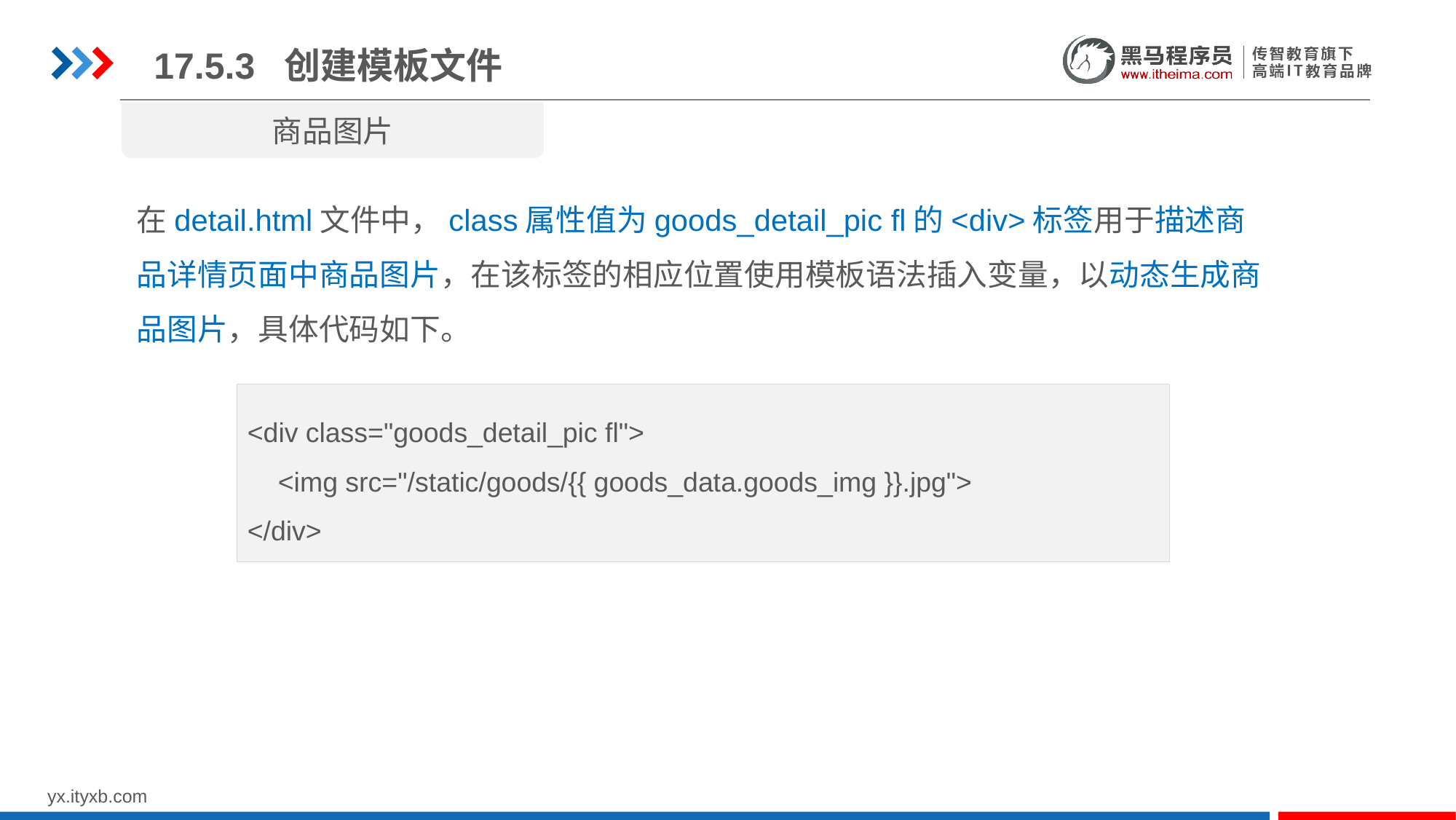

17.5.3  创建模板文件

商品图片
在detail.html文件中，class属性值为goods_detail_pic fl的<div>标签用于描述商品详情页面中商品图片，在该标签的相应位置使用模板语法插入变量，以动态生成商品图片，具体代码如下。
<div class="goods_detail_pic fl">
    <img src="/static/goods/{{ goods_data.goods_img }}.jpg">
</div>